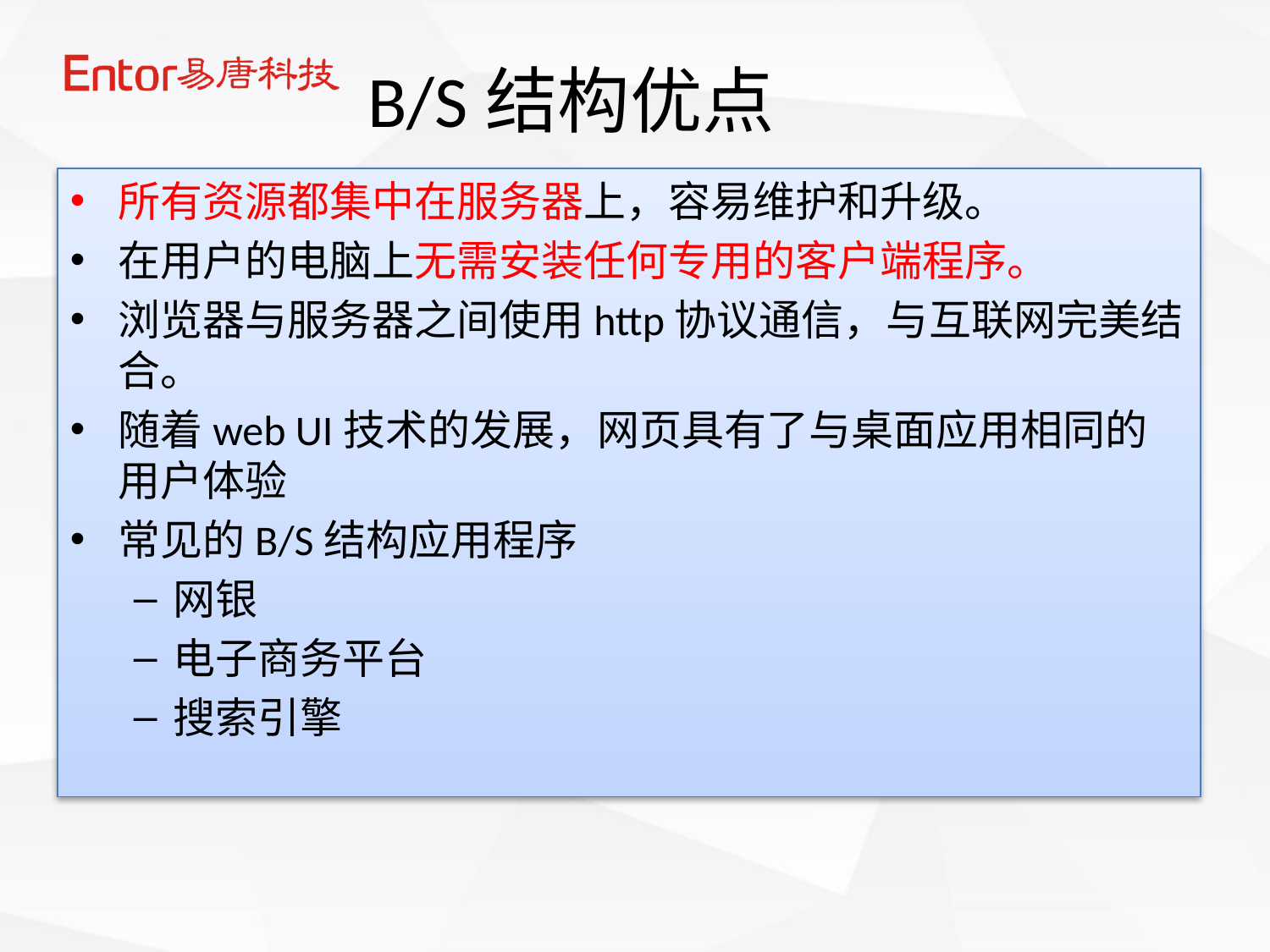

B/S结构优点
所有资源都集中在服务器上，容易维护和升级。
在用户的电脑上无需安装任何专用的客户端程序。
浏览器与服务器之间使用http协议通信，与互联网完美结合。
随着web UI技术的发展，网页具有了与桌面应用相同的用户体验
常见的B/S结构应用程序
网银
电子商务平台
搜索引擎